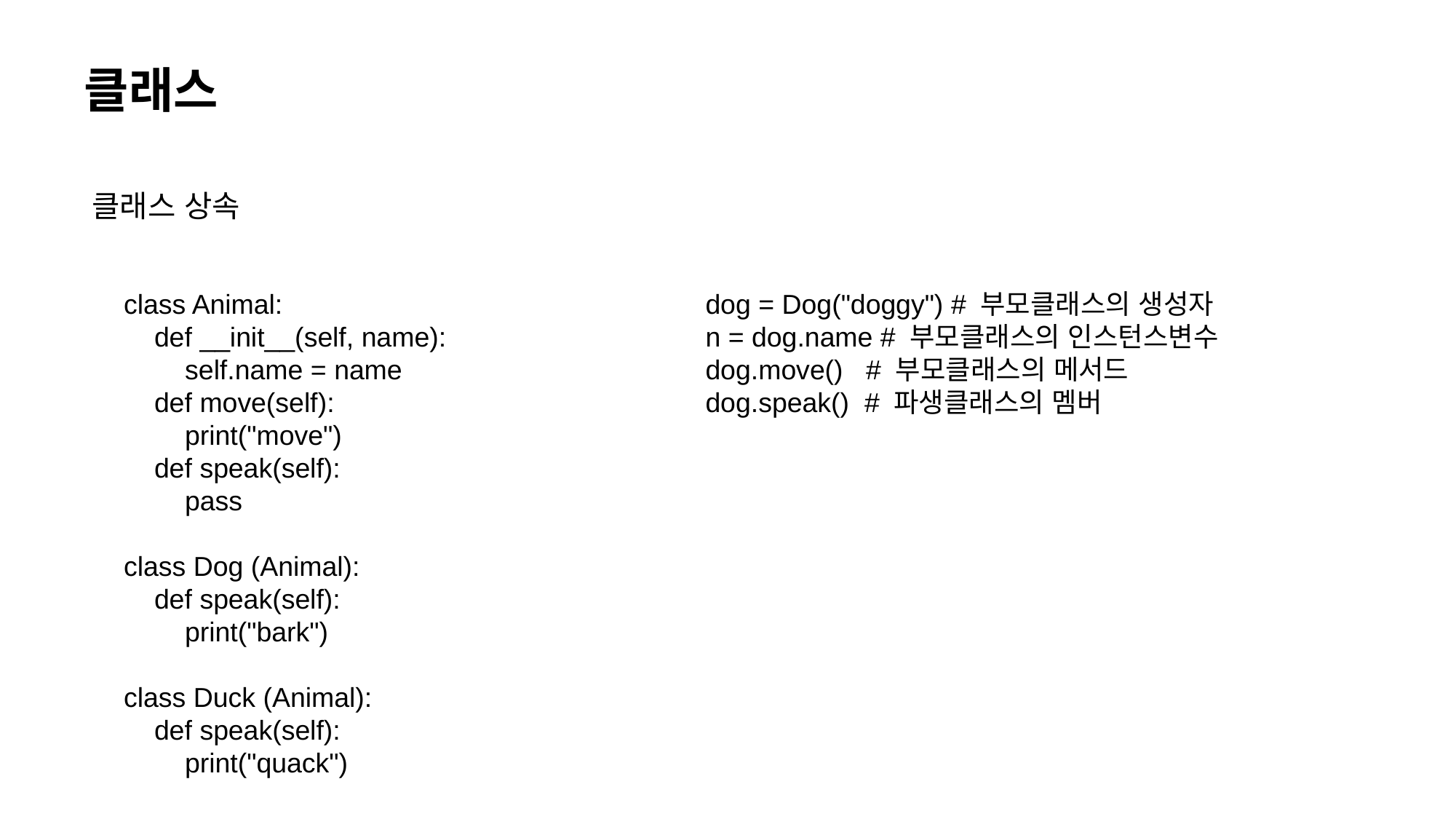

클래스
클래스 상속
class Animal:
    def __init__(self, name):
        self.name = name
    def move(self):
        print("move")
    def speak(self):
        pass

class Dog (Animal):
    def speak(self):
        print("bark")

class Duck (Animal):
    def speak(self):
        print("quack")
dog = Dog("doggy") # 부모클래스의 생성자
n = dog.name # 부모클래스의 인스턴스변수
dog.move()   # 부모클래스의 메서드
dog.speak()  # 파생클래스의 멤버